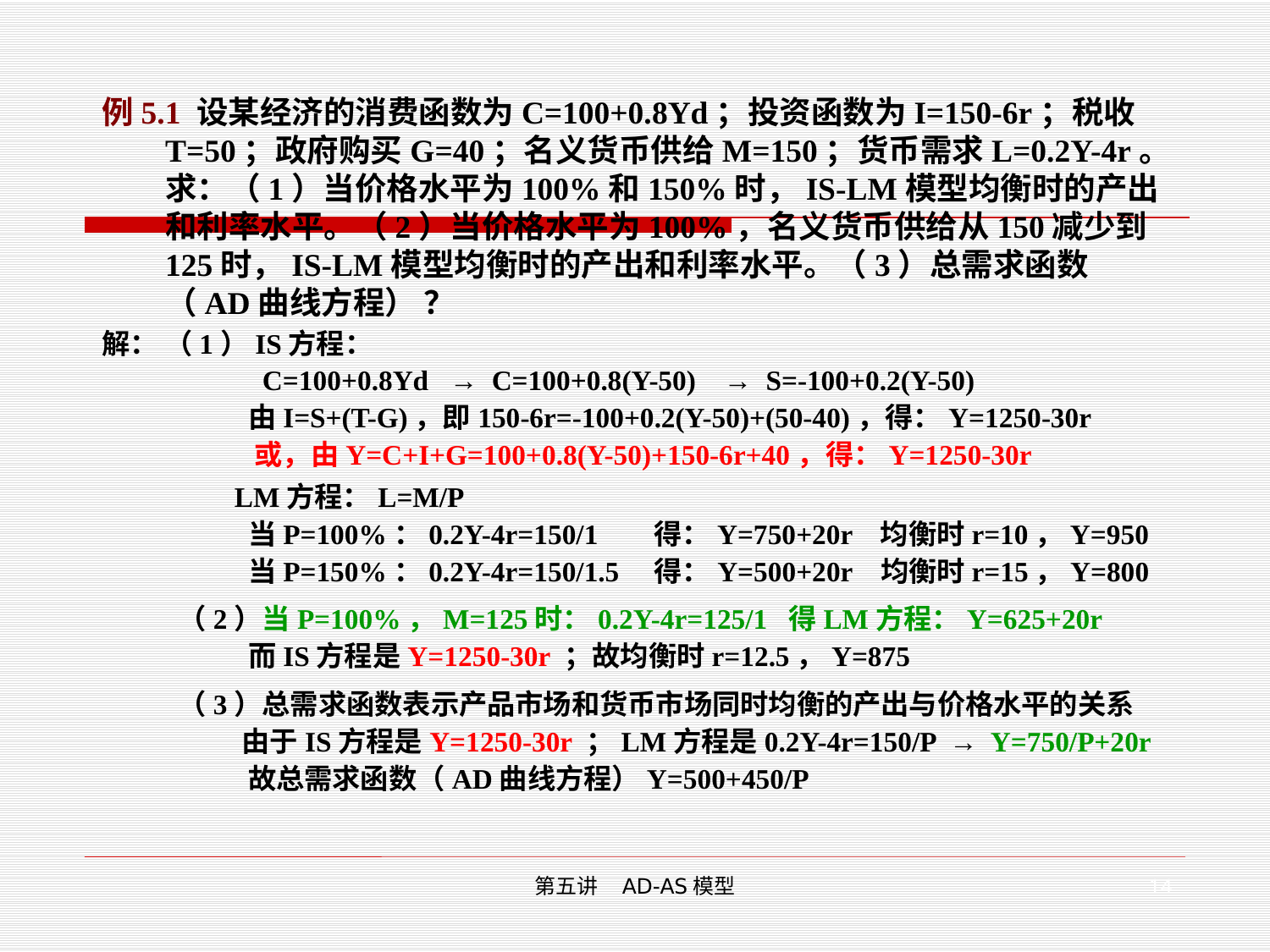

例5.1 设某经济的消费函数为C=100+0.8Yd；投资函数为I=150-6r；税收T=50；政府购买G=40；名义货币供给M=150；货币需求L=0.2Y-4r。求：（1）当价格水平为100%和150%时，IS-LM模型均衡时的产出和利率水平。（2）当价格水平为100%，名义货币供给从150减少到125时，IS-LM模型均衡时的产出和利率水平。（3）总需求函数（AD曲线方程） ？
解： （1）IS方程：
                       C=100+0.8Yd   →  C=100+0.8(Y-50)    →  S=-100+0.2(Y-50)
                      由I=S+(T-G)，即150-6r=-100+0.2(Y-50)+(50-40)，得：Y=1250-30r
                       或，由Y=C+I+G=100+0.8(Y-50)+150-6r+40，得：Y=1250-30r
                   LM方程：L=M/P
                      当P=100%：0.2Y-4r=150/1       得：Y=750+20r   均衡时r=10，Y=950
                      当P=150%：0.2Y-4r=150/1.5    得：Y=500+20r   均衡时r=15，Y=800
           （2）当P=100%，M=125时：0.2Y-4r=125/1  得LM方程：Y=625+20r
                      而IS方程是Y=1250-30r ；故均衡时r=12.5，Y=875
           （3）总需求函数表示产品市场和货币市场同时均衡的产出与价格水平的关系
                     由于IS方程是Y=1250-30r ；LM方程是0.2Y-4r=150/P  →  Y=750/P+20r
                      故总需求函数（AD曲线方程）Y=500+450/P
14
第五讲    AD-AS模型